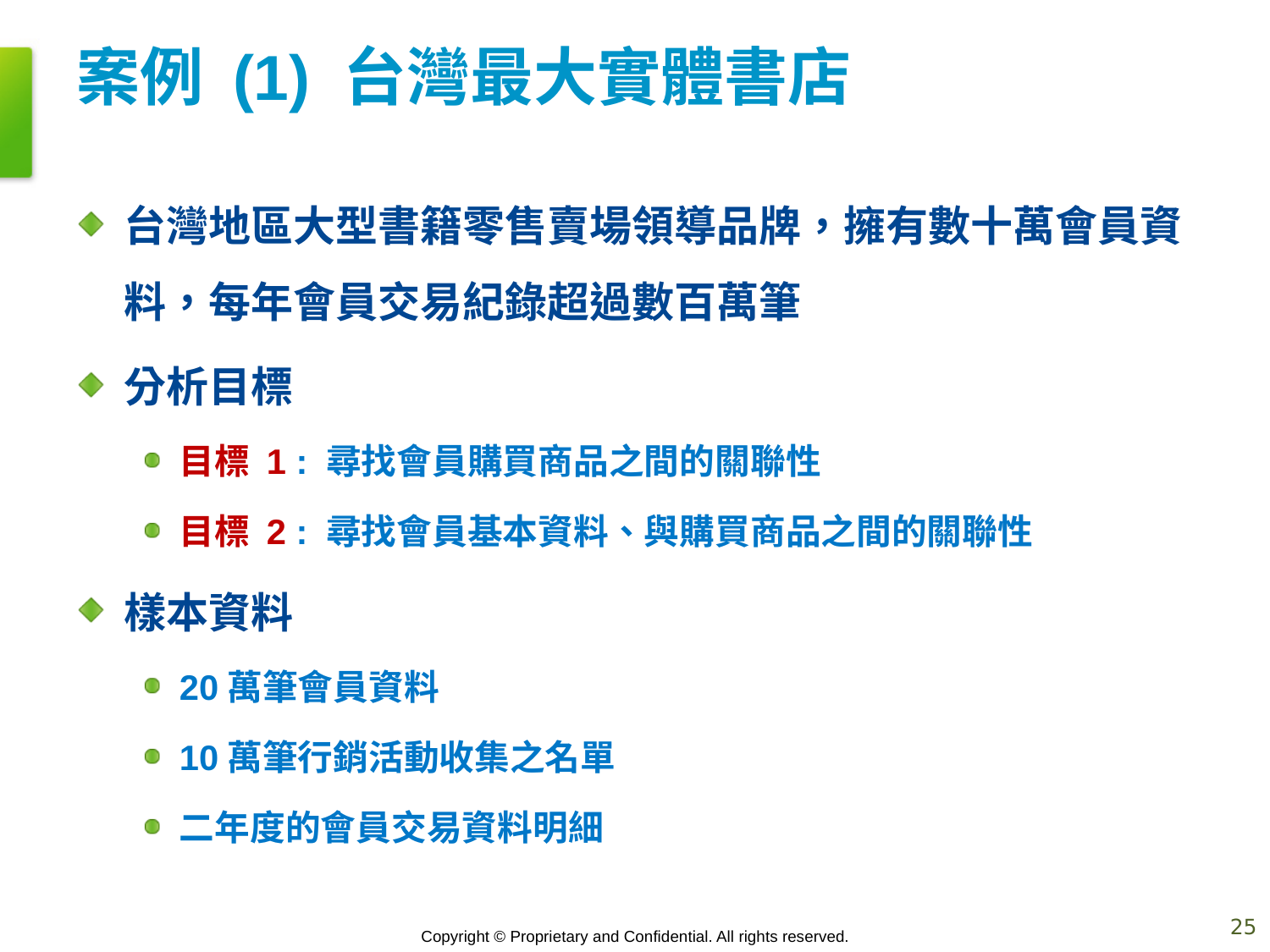

# 案例 (1) 台灣最大實體書店
台灣地區大型書籍零售賣場領導品牌，擁有數十萬會員資料，每年會員交易紀錄超過數百萬筆
分析目標
目標 1 : 尋找會員購買商品之間的關聯性
目標 2 : 尋找會員基本資料、與購買商品之間的關聯性
樣本資料
20萬筆會員資料
10萬筆行銷活動收集之名單
二年度的會員交易資料明細
25